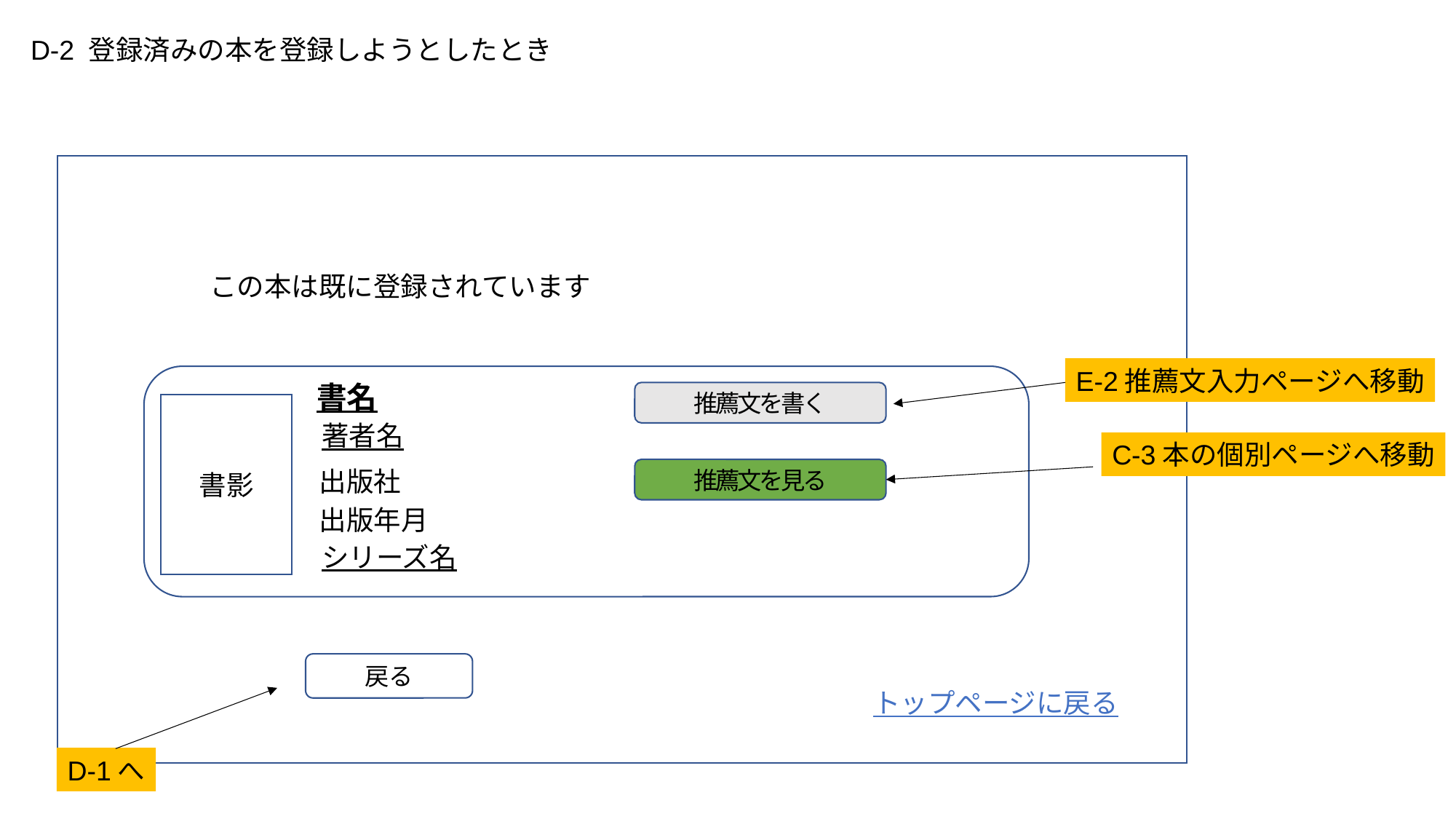

D-2 登録済みの本を登録しようとしたとき

この本は既に登録されています
E-2推薦文入力ページへ移動

書名
推薦文を書く
書影
著者名
C-3本の個別ページへ移動
出版社
推薦文を見る
出版年月
シリーズ名
戻る
トップページに戻る
D-1へ